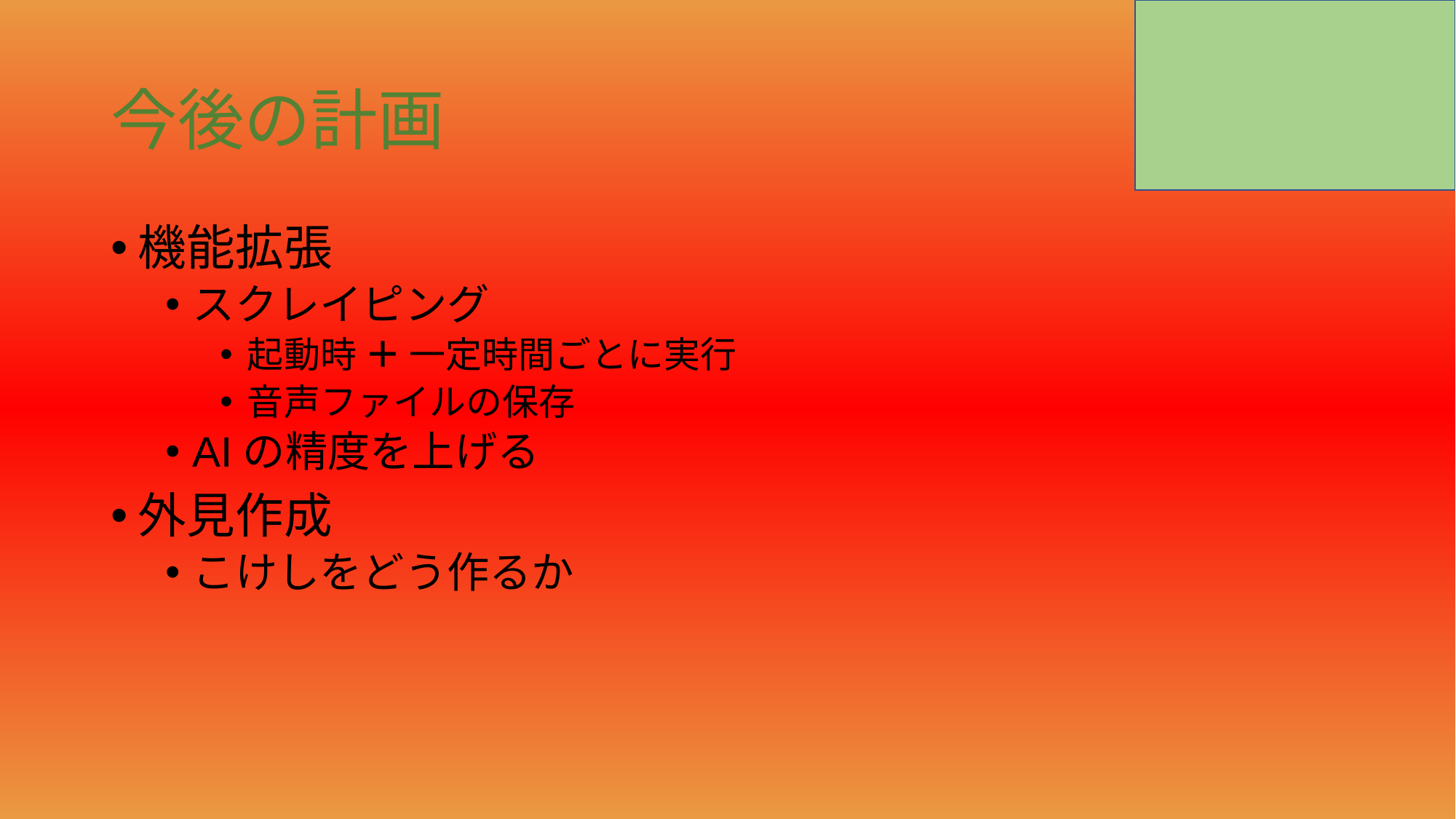

# 今後の計画
機能拡張
スクレイピング
起動時 ＋ 一定時間ごとに実行
音声ファイルの保存
AIの精度を上げる
外見作成
こけしをどう作るか